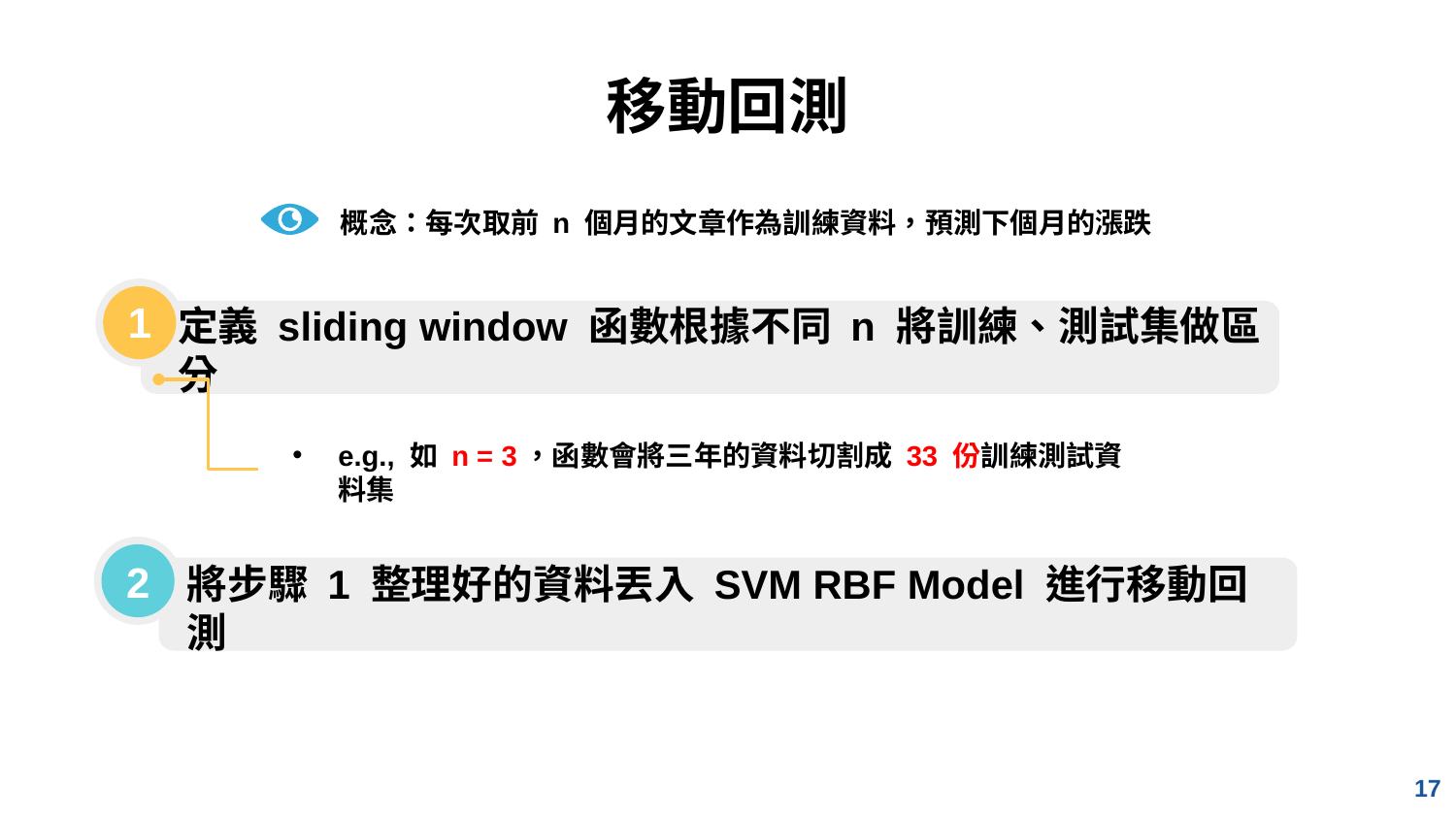

# 移動回測
概念：每次取前 n 個月的文章作為訓練資料，預測下個月的漲跌

1

定義 sliding window 函數根據不同 n 將訓練、測試集做區分
e.g., 如 n = 3，函數會將三年的資料切割成 33 份訓練測試資料集

2

將步驟 1 整理好的資料丟入 SVM RBF Model 進行移動回測

17